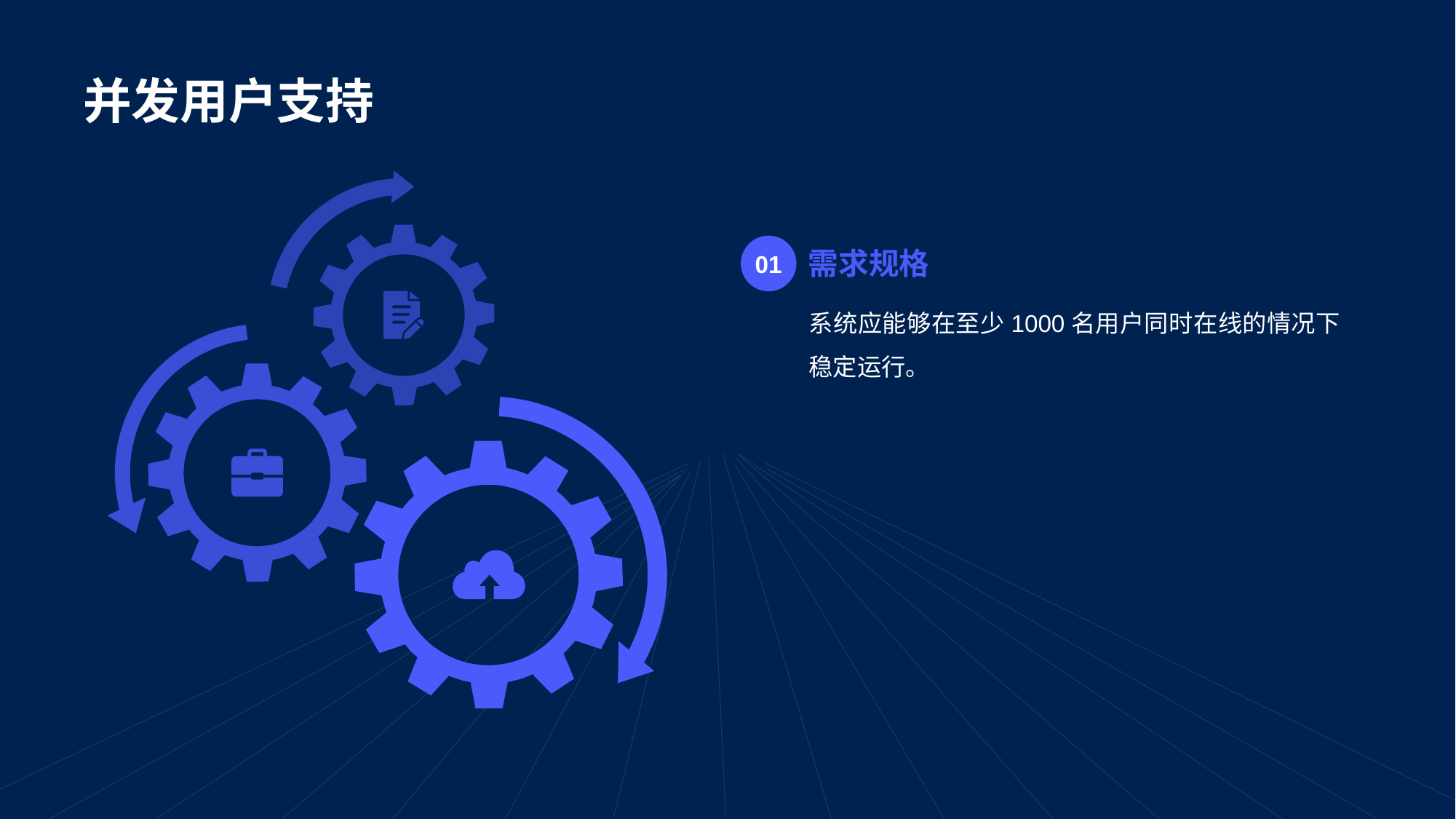

# 并发用户支持

01
需求规格

系统应能够在至少1000名用户同时在线的情况下稳定运行。